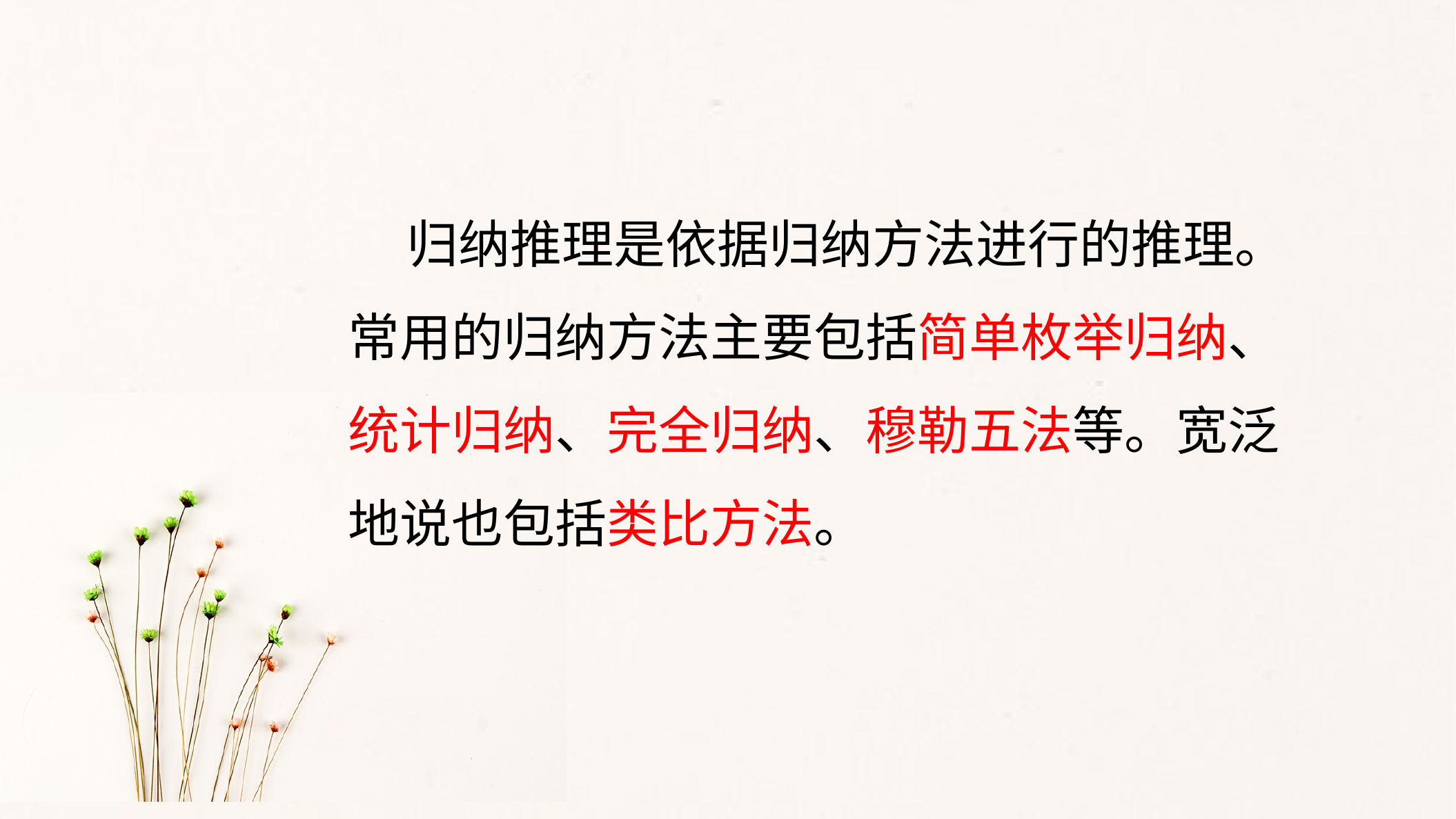

归纳推理是依据归纳方法进行的推理。常用的归纳方法主要包括简单枚举归纳、统计归纳、完全归纳、穆勒五法等。宽泛地说也包括类比方法。